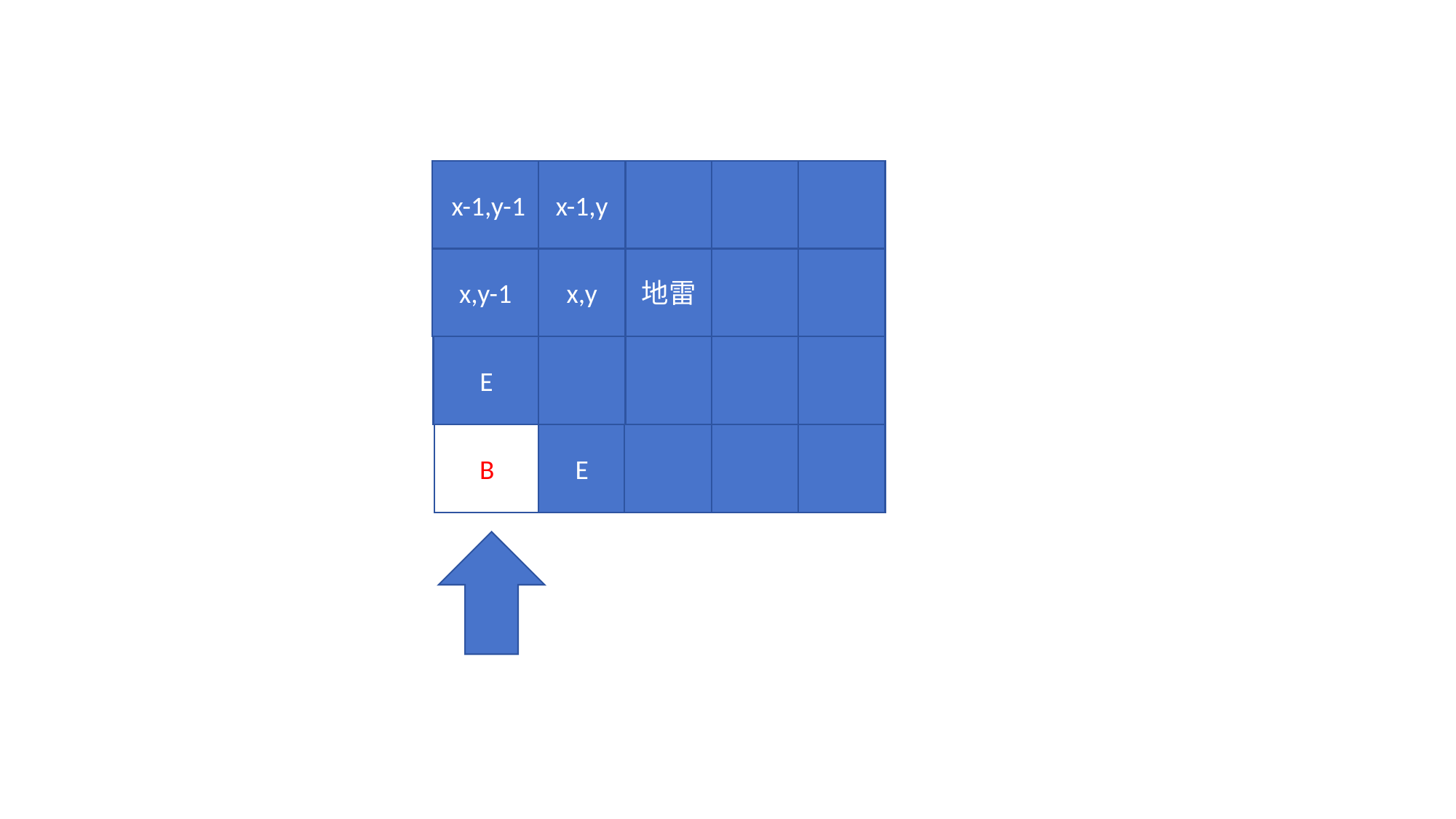

x-1,y-1
x-1,y

x,y-1
x,y
地雷

E

B
E